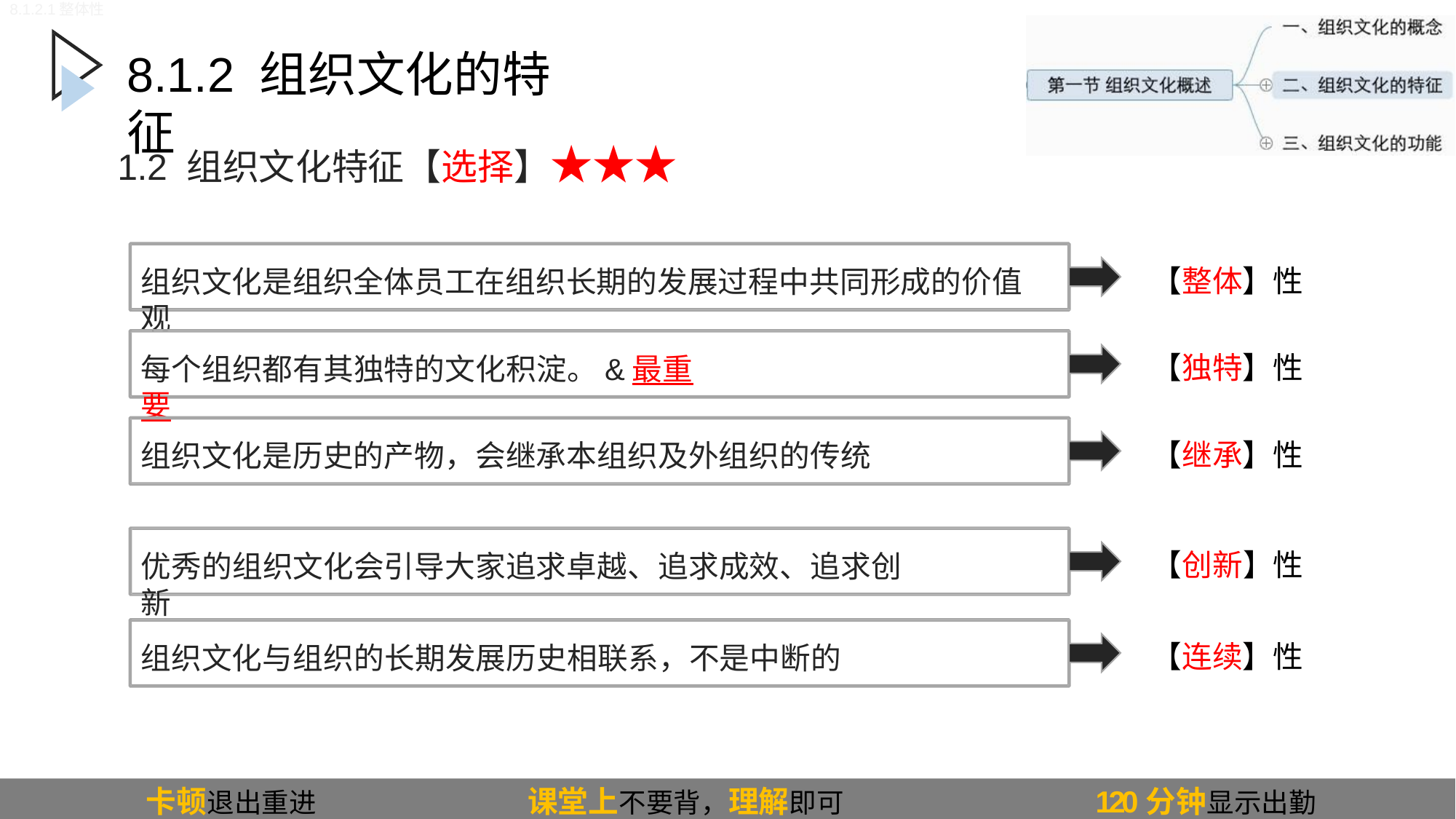

8.1.2.1整体性

# 8.1.2 组织文化的特征
1.2 组织文化特征【选择】★★★

【整体】性
组织文化是组织全体员工在组织长期的发展过程中共同形成的价值观

【独特】性
每个组织都有其独特的文化积淀。&最重要

【继承】性
组织文化是历史的产物，会继承本组织及外组织的传统

【创新】性
优秀的组织文化会引导大家追求卓越、追求成效、追求创新

【连续】性
组织文化与组织的长期发展历史相联系，不是中断的
卡顿退出重进
课堂上不要背，理解即可
120分钟显示出勤